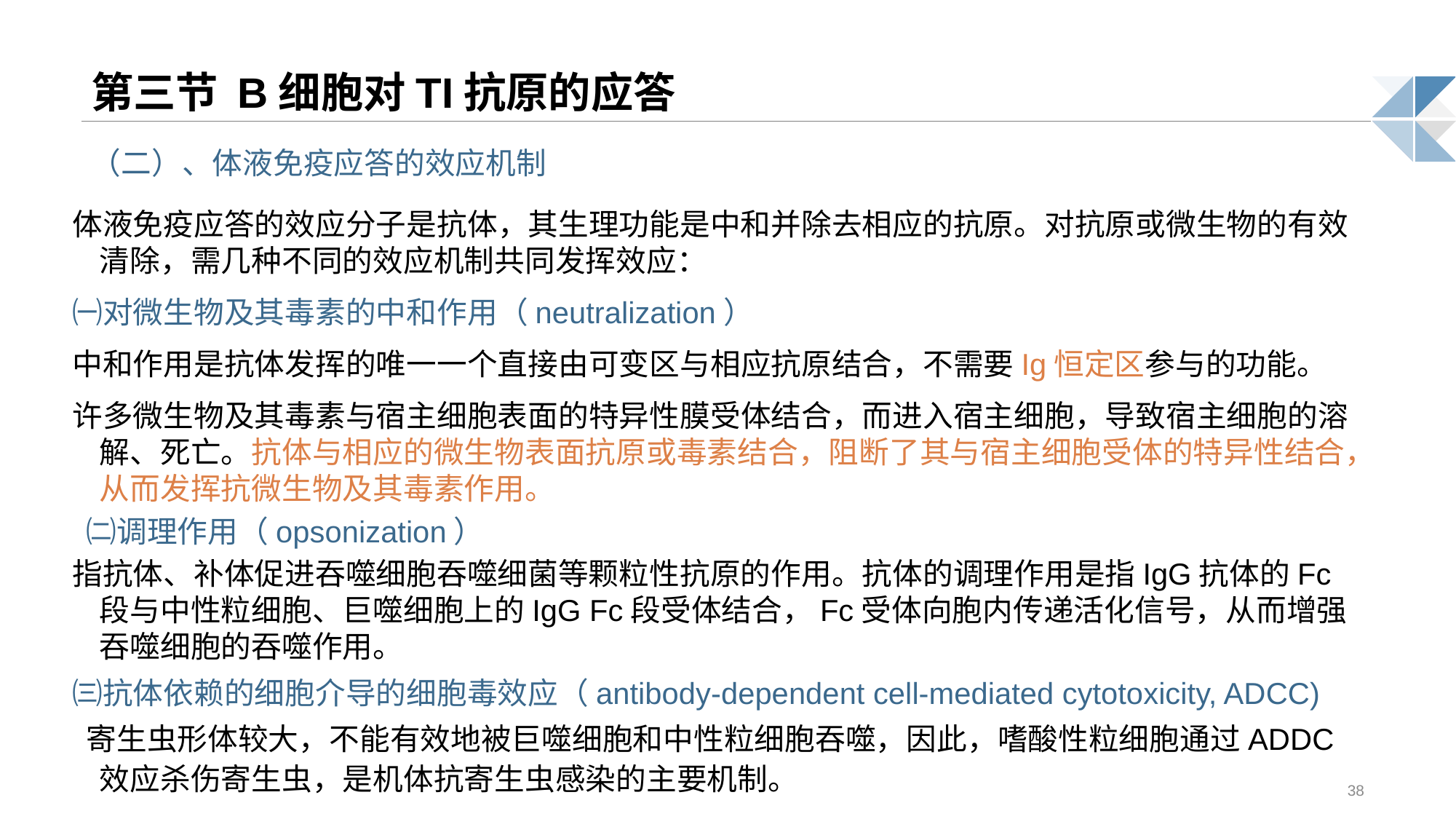

# 第三节 B细胞对TI抗原的应答
（二）、体液免疫应答的效应机制
体液免疫应答的效应分子是抗体，其生理功能是中和并除去相应的抗原。对抗原或微生物的有效清除，需几种不同的效应机制共同发挥效应：
㈠对微生物及其毒素的中和作用（neutralization）
中和作用是抗体发挥的唯一一个直接由可变区与相应抗原结合，不需要Ig恒定区参与的功能。
许多微生物及其毒素与宿主细胞表面的特异性膜受体结合，而进入宿主细胞，导致宿主细胞的溶解、死亡。抗体与相应的微生物表面抗原或毒素结合，阻断了其与宿主细胞受体的特异性结合，从而发挥抗微生物及其毒素作用。
 ㈡调理作用（opsonization）
指抗体、补体促进吞噬细胞吞噬细菌等颗粒性抗原的作用。抗体的调理作用是指IgG抗体的Fc段与中性粒细胞、巨噬细胞上的IgG Fc段受体结合，Fc受体向胞内传递活化信号，从而增强吞噬细胞的吞噬作用。
㈢抗体依赖的细胞介导的细胞毒效应（antibody-dependent cell-mediated cytotoxicity, ADCC)
 寄生虫形体较大，不能有效地被巨噬细胞和中性粒细胞吞噬，因此，嗜酸性粒细胞通过ADDC效应杀伤寄生虫，是机体抗寄生虫感染的主要机制。
38